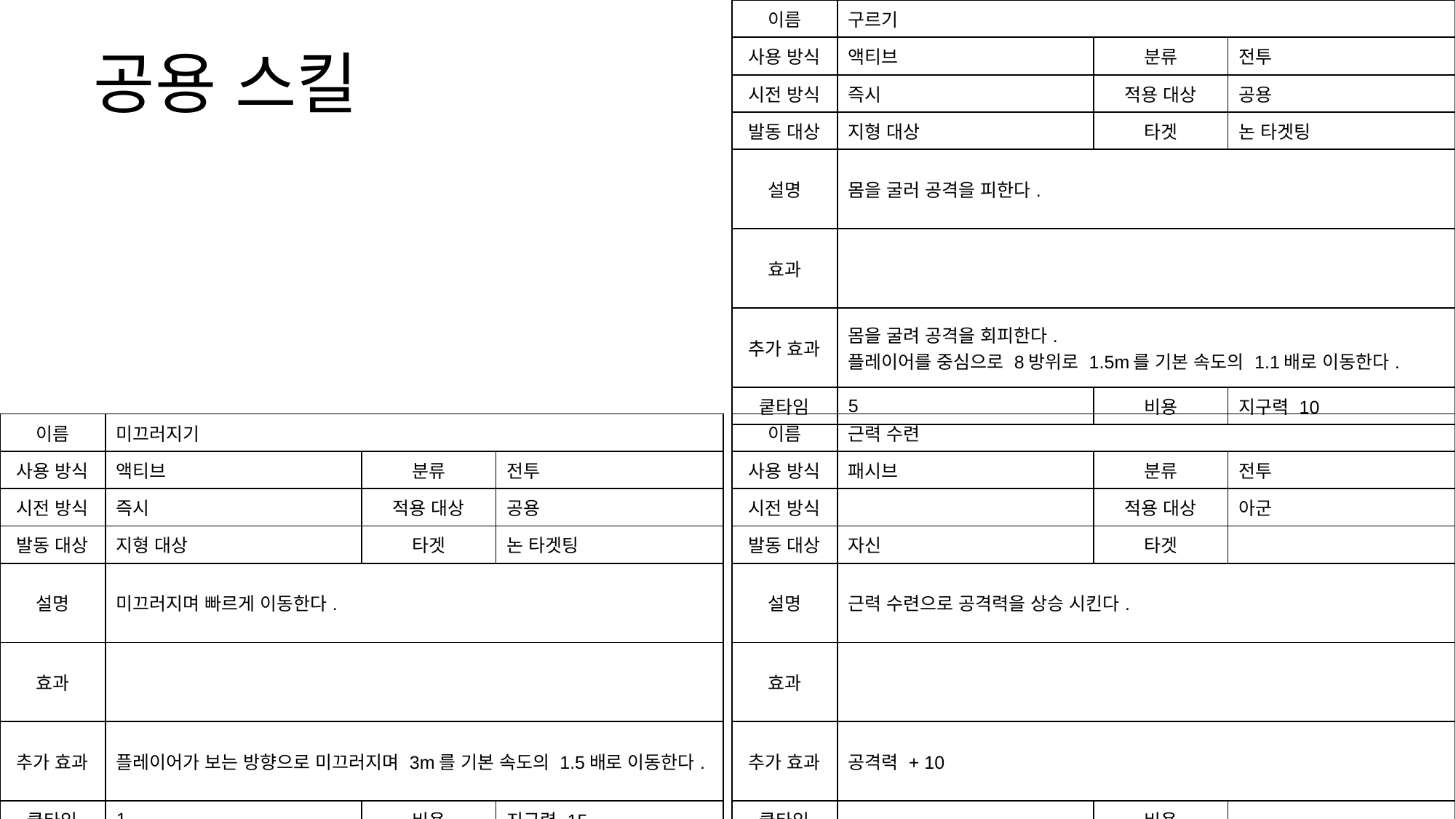

| 이름 | 구르기 |  |  |
| --- | --- | --- | --- |
| 사용 방식 | 액티브 | 분류 | 전투 |
| 시전 방식 | 즉시 | 적용 대상 | 공용 |
| 발동 대상 | 지형 대상 | 타겟 | 논 타겟팅 |
| 설명 | 몸을 굴러 공격을 피한다. |  |  |
| 효과 |  |  |  |
| 추가 효과 | 몸을 굴려 공격을 회피한다. 플레이어를 중심으로 8방위로 1.5m를 기본 속도의 1.1배로 이동한다. |  |  |
| 쿹타임 | 5 | 비용 | 지구력 10 |
공용 스킬
| 이름 | 미끄러지기 |  |  |
| --- | --- | --- | --- |
| 사용 방식 | 액티브 | 분류 | 전투 |
| 시전 방식 | 즉시 | 적용 대상 | 공용 |
| 발동 대상 | 지형 대상 | 타겟 | 논 타겟팅 |
| 설명 | 미끄러지며 빠르게 이동한다. |  |  |
| 효과 |  |  |  |
| 추가 효과 | 플레이어가 보는 방향으로 미끄러지며 3m를 기본 속도의 1.5배로 이동한다. |  |  |
| 쿹타임 | 1 | 비용 | 지구력 15 |
| 이름 | 근력 수련 |  |  |
| --- | --- | --- | --- |
| 사용 방식 | 패시브 | 분류 | 전투 |
| 시전 방식 |  | 적용 대상 | 아군 |
| 발동 대상 | 자신 | 타겟 |  |
| 설명 | 근력 수련으로 공격력을 상승 시킨다. |  |  |
| 효과 |  |  |  |
| 추가 효과 | 공격력 + 10 |  |  |
| 쿹타임 |  | 비용 |  |